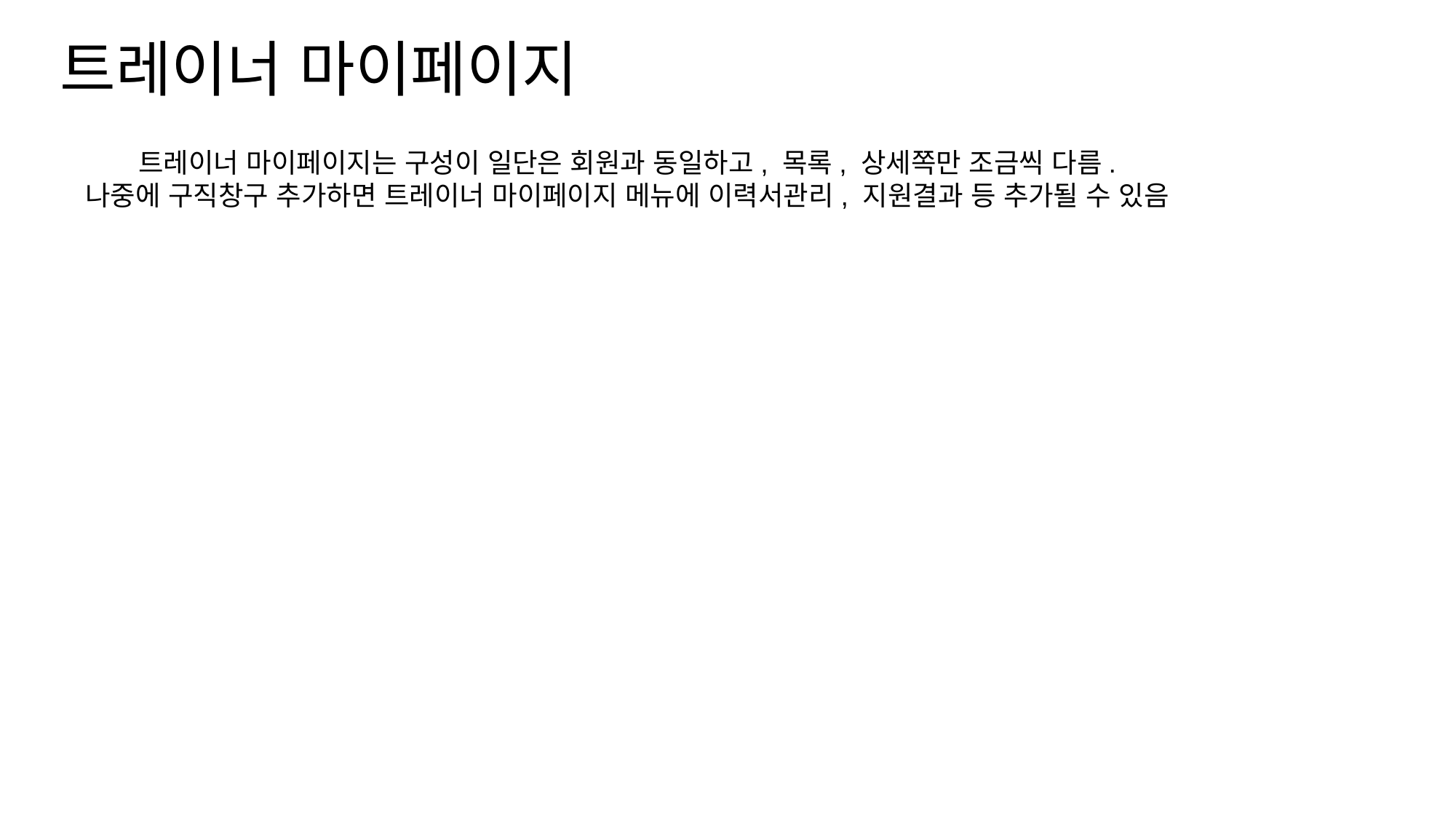

트레이너 마이페이지
트레이너 마이페이지는 구성이 일단은 회원과 동일하고, 목록, 상세쪽만 조금씩 다름.
나중에 구직창구 추가하면 트레이너 마이페이지 메뉴에 이력서관리, 지원결과 등 추가될 수 있음